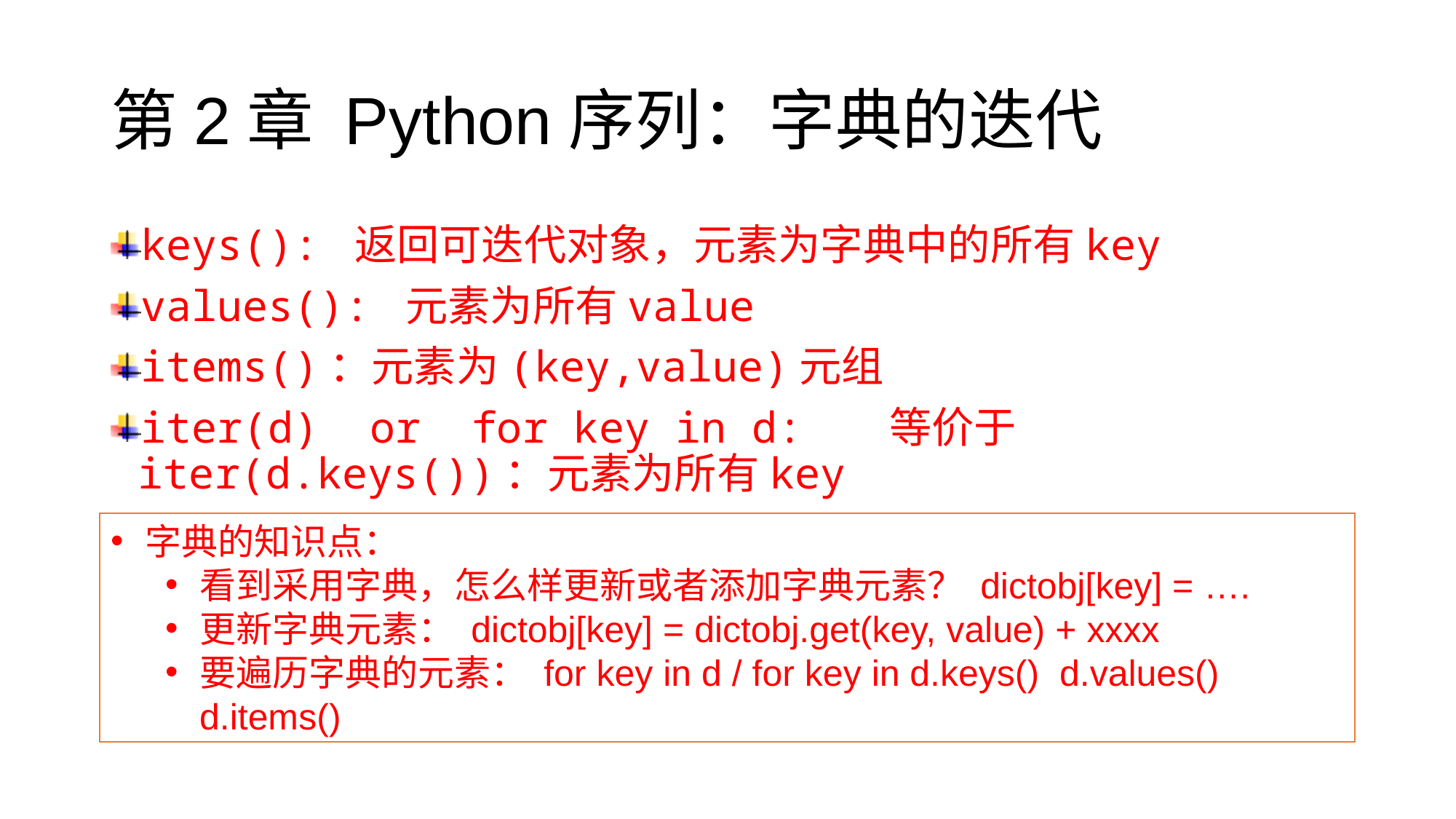

# 第2章 Python序列：字典的迭代
keys(): 返回可迭代对象，元素为字典中的所有key
values(): 元素为所有value
items()：元素为(key,value)元组
iter(d)  or  for key in d:   等价于iter(d.keys())：元素为所有key
字典的知识点：
看到采用字典，怎么样更新或者添加字典元素？ dictobj[key] = ….
更新字典元素： dictobj[key] = dictobj.get(key, value) + xxxx
要遍历字典的元素： for key in d / for key in d.keys()  d.values() d.items()